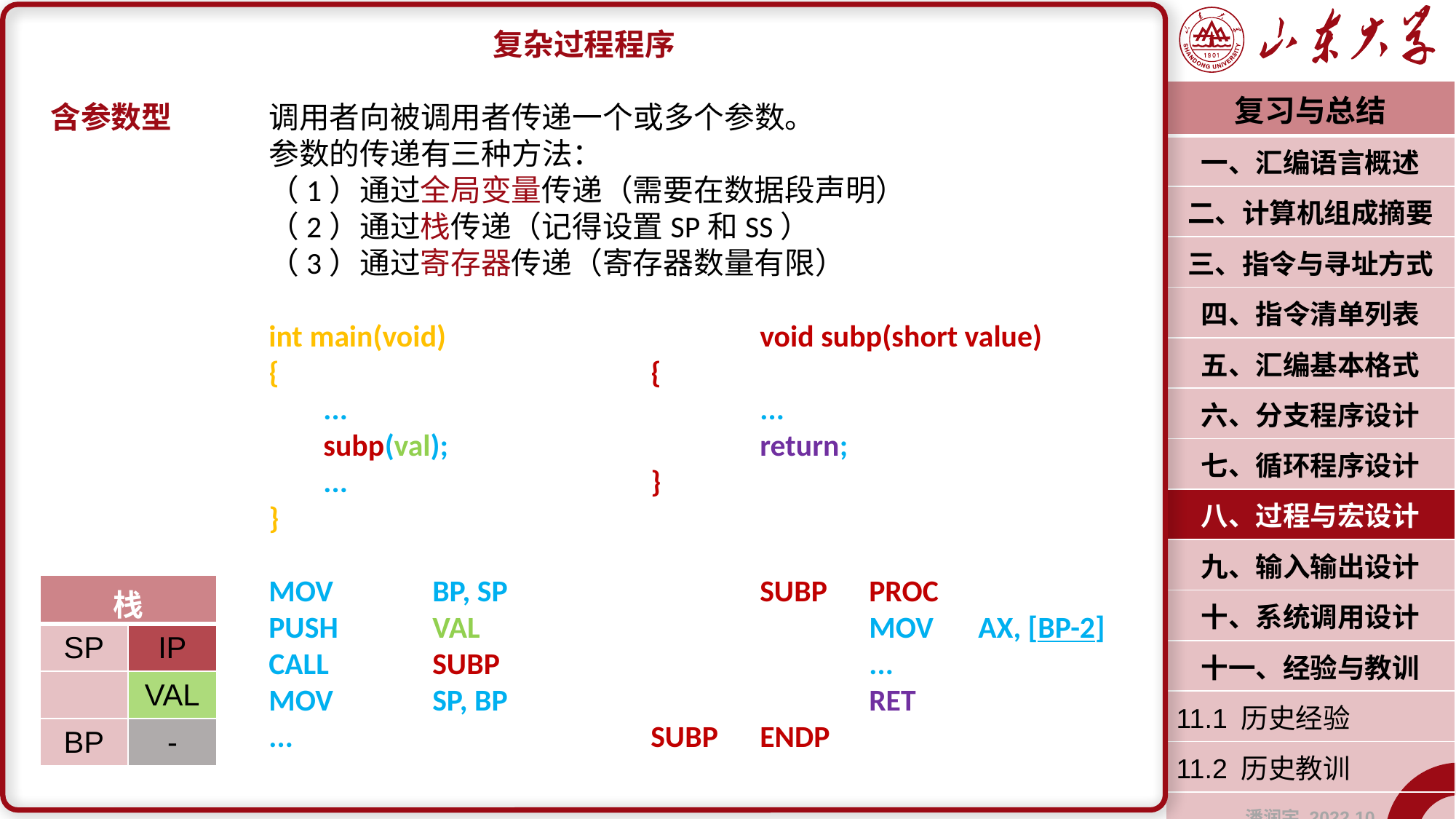

复杂过程程序

含参数型	调用者向被调用者传递一个或多个参数。
		参数的传递有三种方法：
		（1）通过全局变量传递（需要在数据段声明）
		（2）通过栈传递（记得设置SP和SS）
		（3）通过寄存器传递（寄存器数量有限）

int main(void)			void subp(short value)
{				{
	...				...
	subp(val);			return;
	...			}
}

MOV	BP, SP			SUBP	PROC
PUSH	VAL				MOV	AX, [BP-2]
CALL 	SUBP				...
MOV	SP, BP				RET
...				SUBP	ENDP
| 复习与总结 |
| --- |
| 一、汇编语言概述 |
| 二、计算机组成摘要 |
| 三、指令与寻址方式 |
| 四、指令清单列表 |
| 五、汇编基本格式 |
| 六、分支程序设计 |
| 七、循环程序设计 |
| 八、过程与宏设计 |
| 九、输入输出设计 |
| 十、系统调用设计 |
| 十一、经验与教训 |
| 11.1 历史经验 |
| 11.2 历史教训 |
| 潘润宇 2022.10 |
| 栈 |  |
| --- | --- |
| SP | IP |
|  | VAL |
| BP | - |